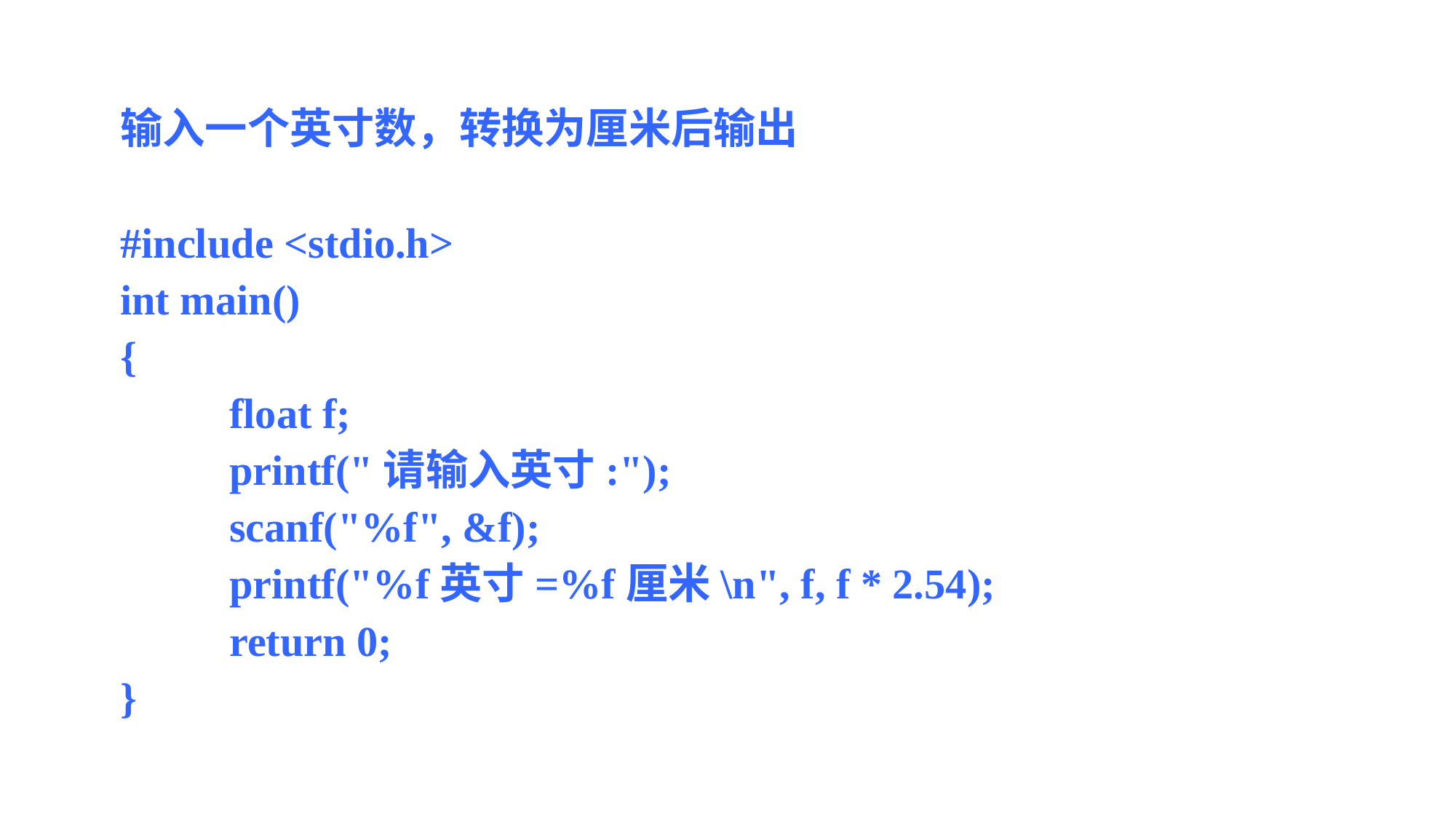

输入一个英寸数，转换为厘米后输出

#include <stdio.h>
int main()
{
	float f;
	printf("请输入英寸:");
	scanf("%f", &f);
	printf("%f英寸=%f厘米\n", f, f * 2.54);
	return 0;
}